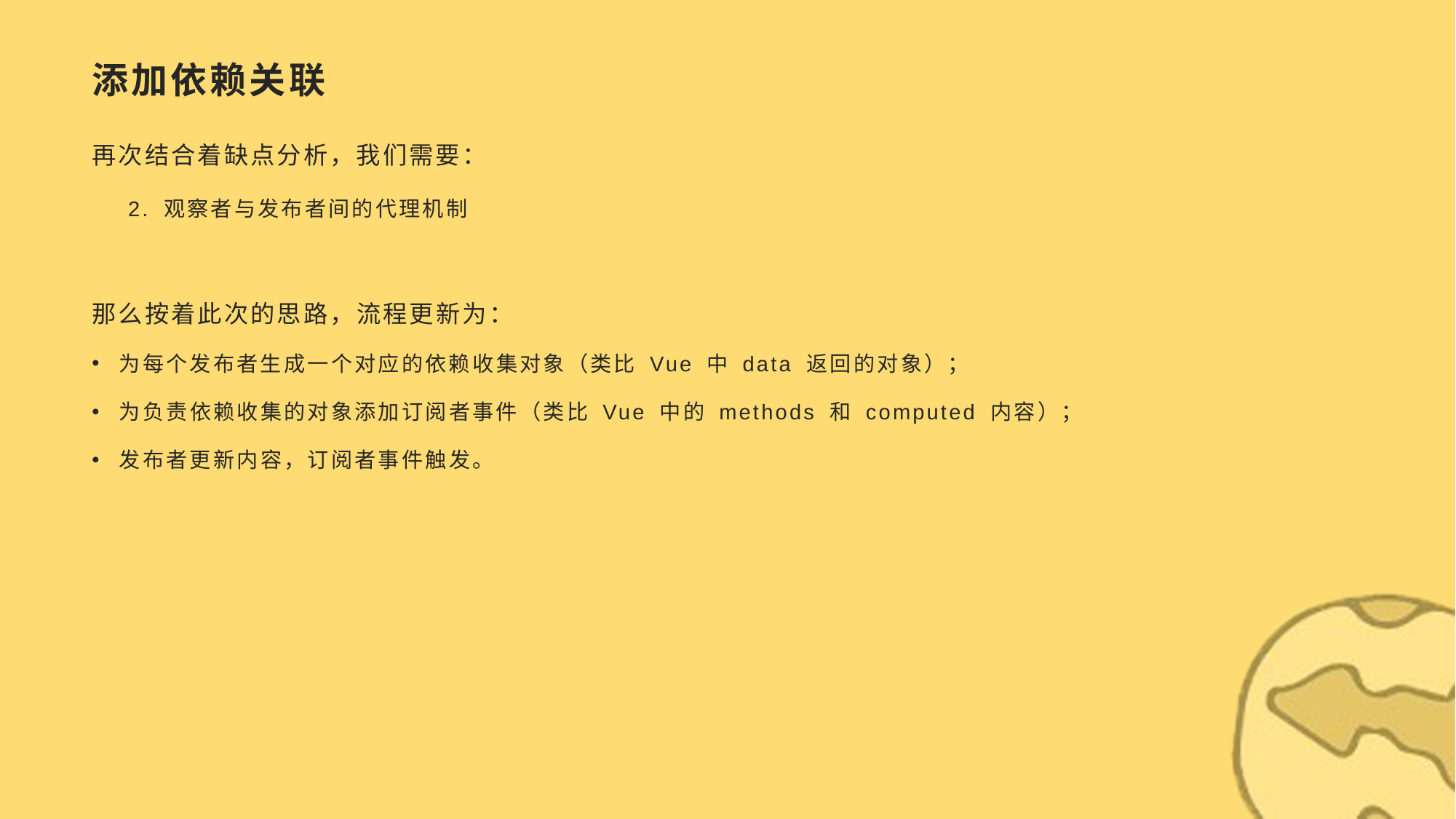

# 添加依赖关联
再次结合着缺点分析，我们需要：
    2. 观察者与发布者间的代理机制

那么按着此次的思路，流程更新为：
为每个发布者生成一个对应的依赖收集对象（类比 Vue 中 data 返回的对象）；
为负责依赖收集的对象添加订阅者事件（类比 Vue 中的 methods 和 computed 内容）；
发布者更新内容，订阅者事件触发。